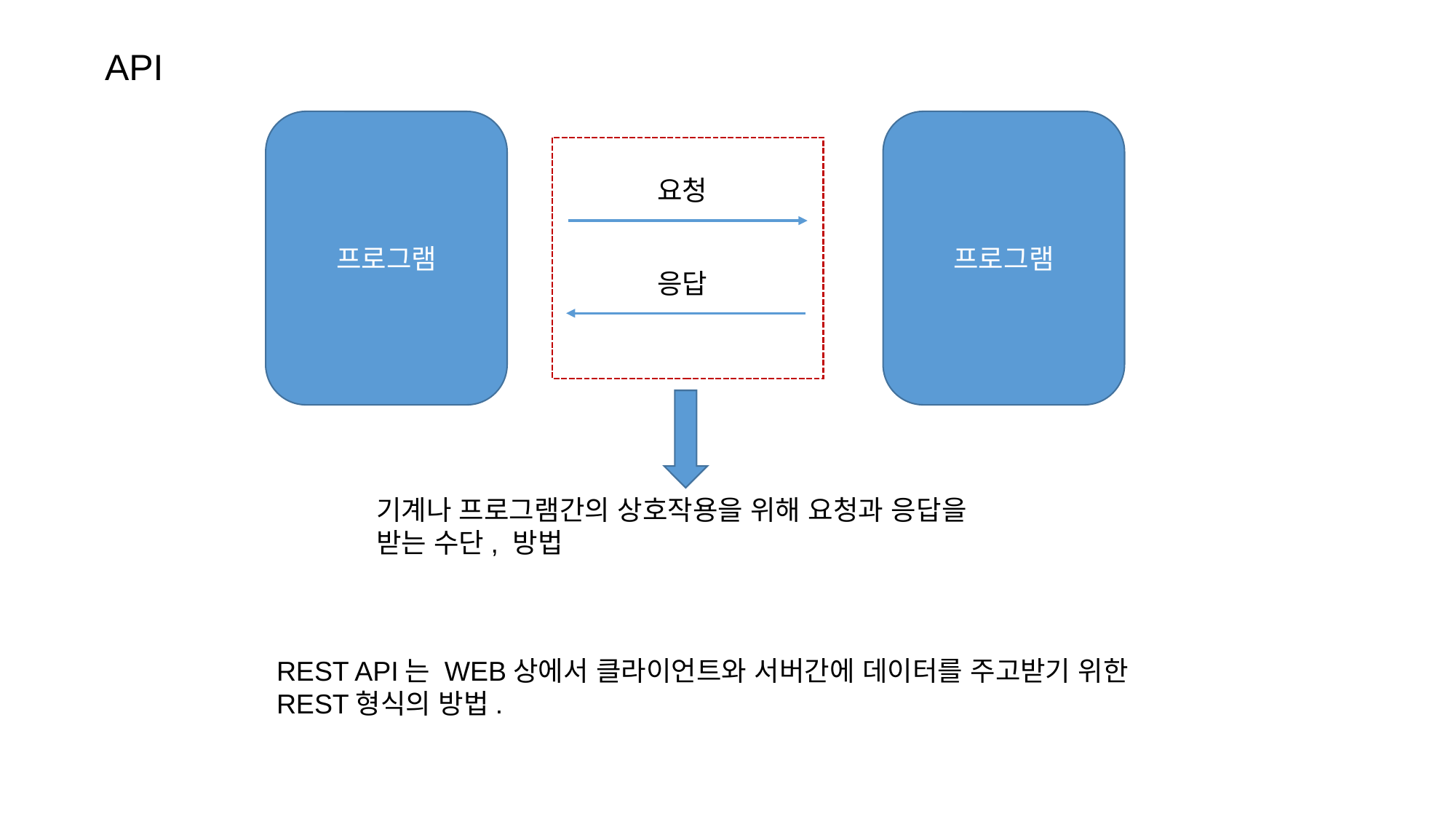

API
프로그램
프로그램

요청
응답

기계나 프로그램간의 상호작용을 위해 요청과 응답을 받는 수단, 방법
REST API는 WEB상에서 클라이언트와 서버간에 데이터를 주고받기 위한 REST형식의 방법.